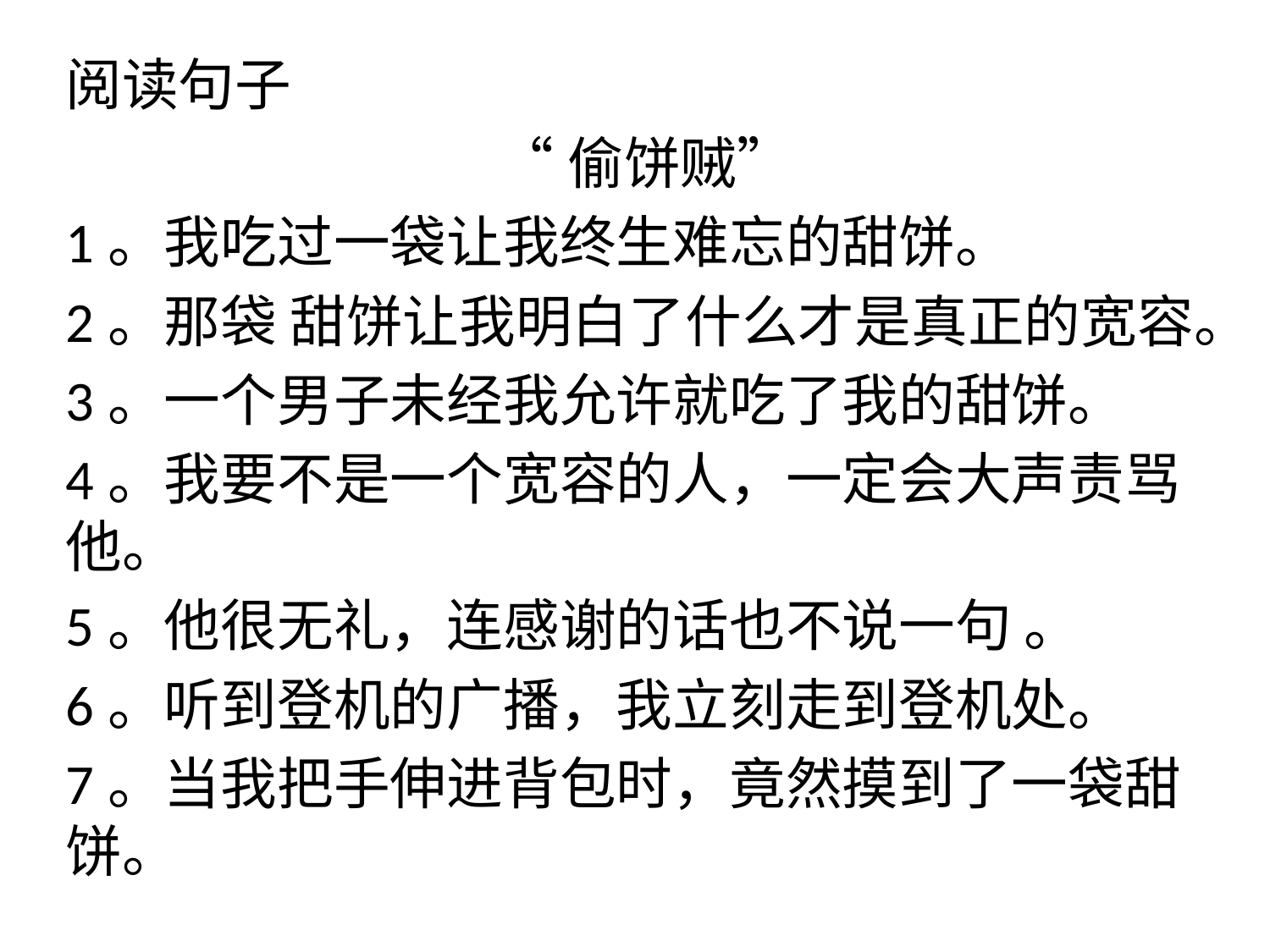

阅读句子
“偷饼贼”
1。我吃过一袋让我终生难忘的甜饼。
2。那袋 甜饼让我明白了什么才是真正的宽容。
3。一个男子未经我允许就吃了我的甜饼。
4。我要不是一个宽容的人，一定会大声责骂他。
5。他很无礼，连感谢的话也不说一句 。
6。听到登机的广播，我立刻走到登机处。
7。当我把手伸进背包时，竟然摸到了一袋甜饼。